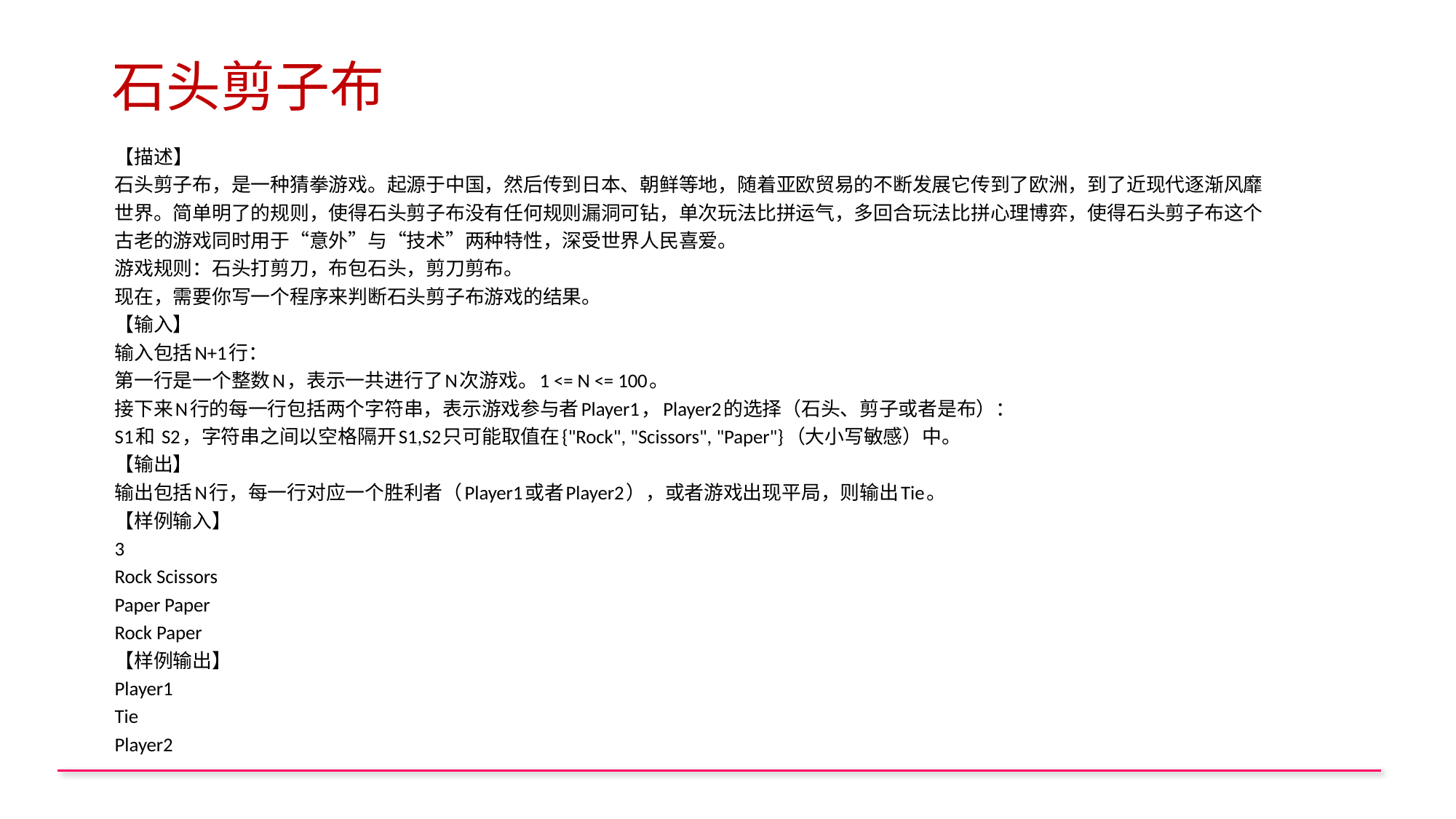

# 石头剪子布
【描述】
石头剪子布，是一种猜拳游戏。起源于中国，然后传到日本、朝鲜等地，随着亚欧贸易的不断发展它传到了欧洲，到了近现代逐渐风靡世界。简单明了的规则，使得石头剪子布没有任何规则漏洞可钻，单次玩法比拼运气，多回合玩法比拼心理博弈，使得石头剪子布这个古老的游戏同时用于“意外”与“技术”两种特性，深受世界人民喜爱。
游戏规则：石头打剪刀，布包石头，剪刀剪布。
现在，需要你写一个程序来判断石头剪子布游戏的结果。
【输入】
输入包括N+1行：
第一行是一个整数N，表示一共进行了N次游戏。1 <= N <= 100。
接下来N行的每一行包括两个字符串，表示游戏参与者Player1，Player2的选择（石头、剪子或者是布）：
S1和 S2，字符串之间以空格隔开S1,S2只可能取值在{"Rock", "Scissors", "Paper"}（大小写敏感）中。
【输出】
输出包括N行，每一行对应一个胜利者（Player1或者Player2），或者游戏出现平局，则输出Tie。
【样例输入】
3
Rock Scissors
Paper Paper
Rock Paper
【样例输出】
Player1
Tie
Player2